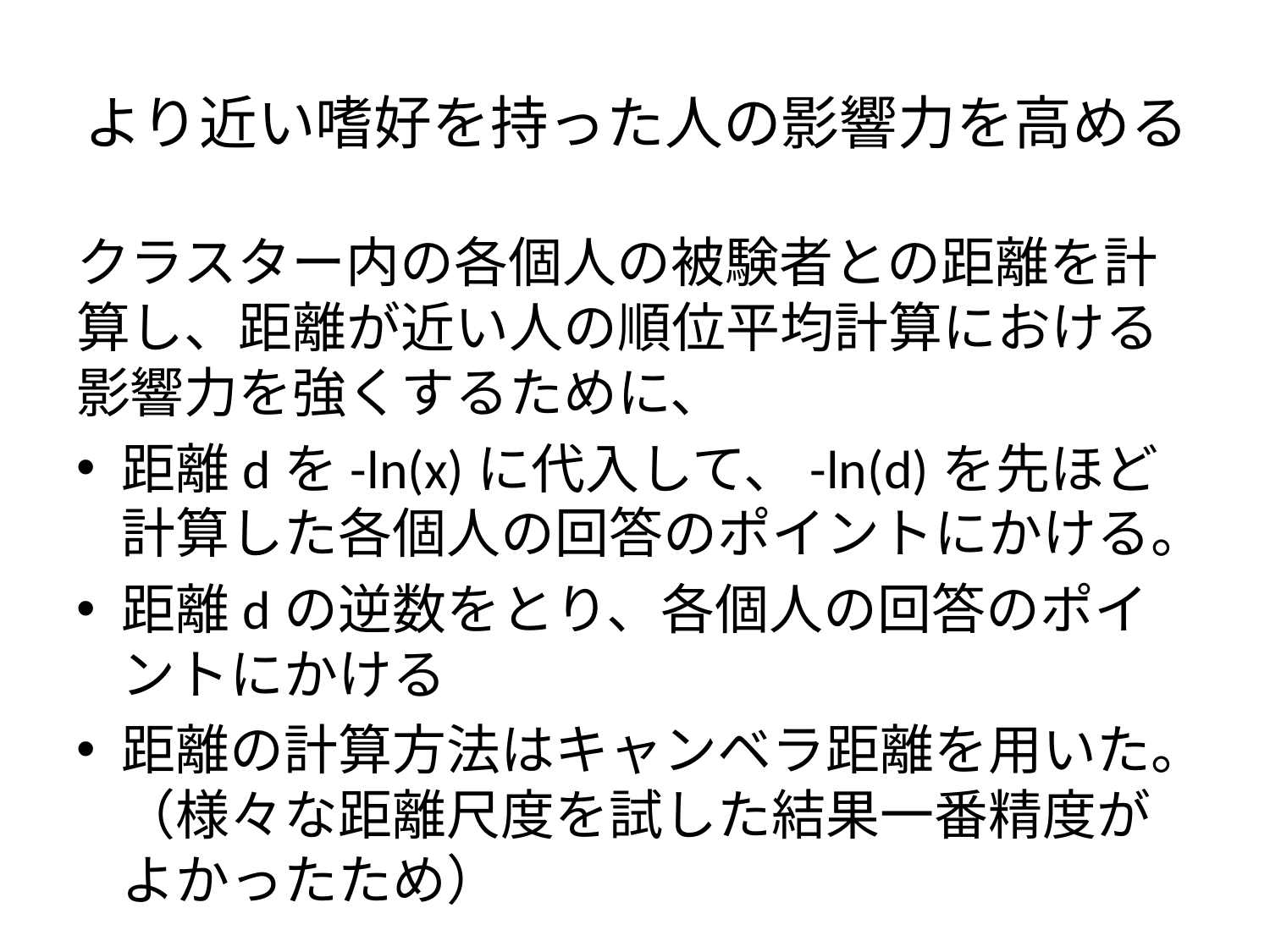

# より近い嗜好を持った人の影響力を高める
クラスター内の各個人の被験者との距離を計算し、距離が近い人の順位平均計算における影響力を強くするために、
距離dを-ln(x)に代入して、-ln(d)を先ほど計算した各個人の回答のポイントにかける。
距離dの逆数をとり、各個人の回答のポイントにかける
距離の計算方法はキャンベラ距離を用いた。（様々な距離尺度を試した結果一番精度がよかったため）